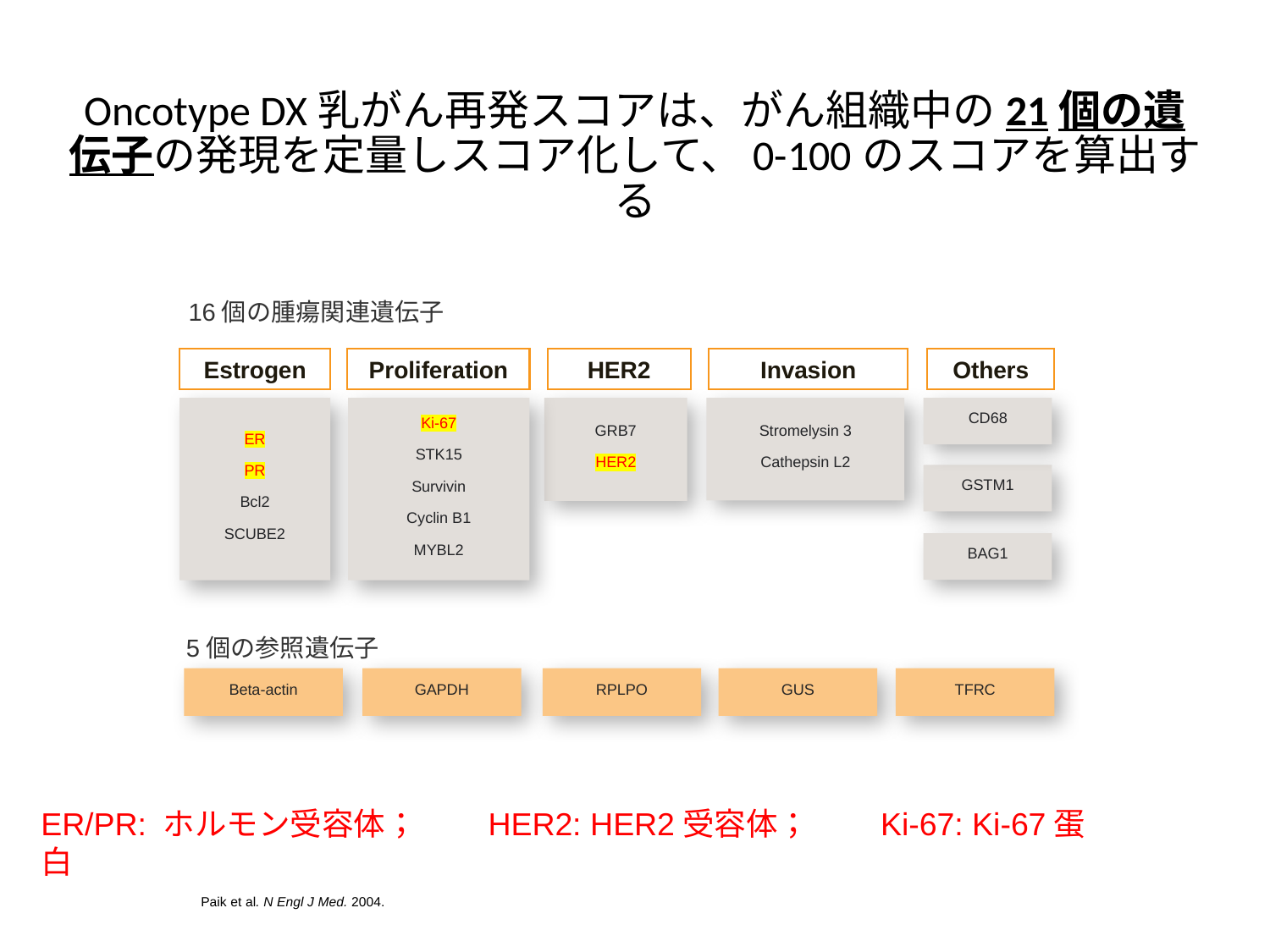

2
# Oncotype DX乳がん再発スコアは、がん組織中の21個の遺伝子の発現を定量しスコア化して、0-100のスコアを算出する
16個の腫瘍関連遺伝子
Estrogen
Proliferation
HER2
Invasion
Others
ER
PR
Bcl2
SCUBE2
Ki-67
STK15
Survivin
Cyclin B1
MYBL2
GRB7
HER2
Stromelysin 3
Cathepsin L2
CD68
GSTM1
BAG1
5個の参照遺伝子
Beta-actin
GAPDH
RPLPO
GUS
TFRC
ER/PR: ホルモン受容体；　　HER2: HER2受容体；　　Ki-67: Ki-67蛋白
Paik et al. N Engl J Med. 2004.